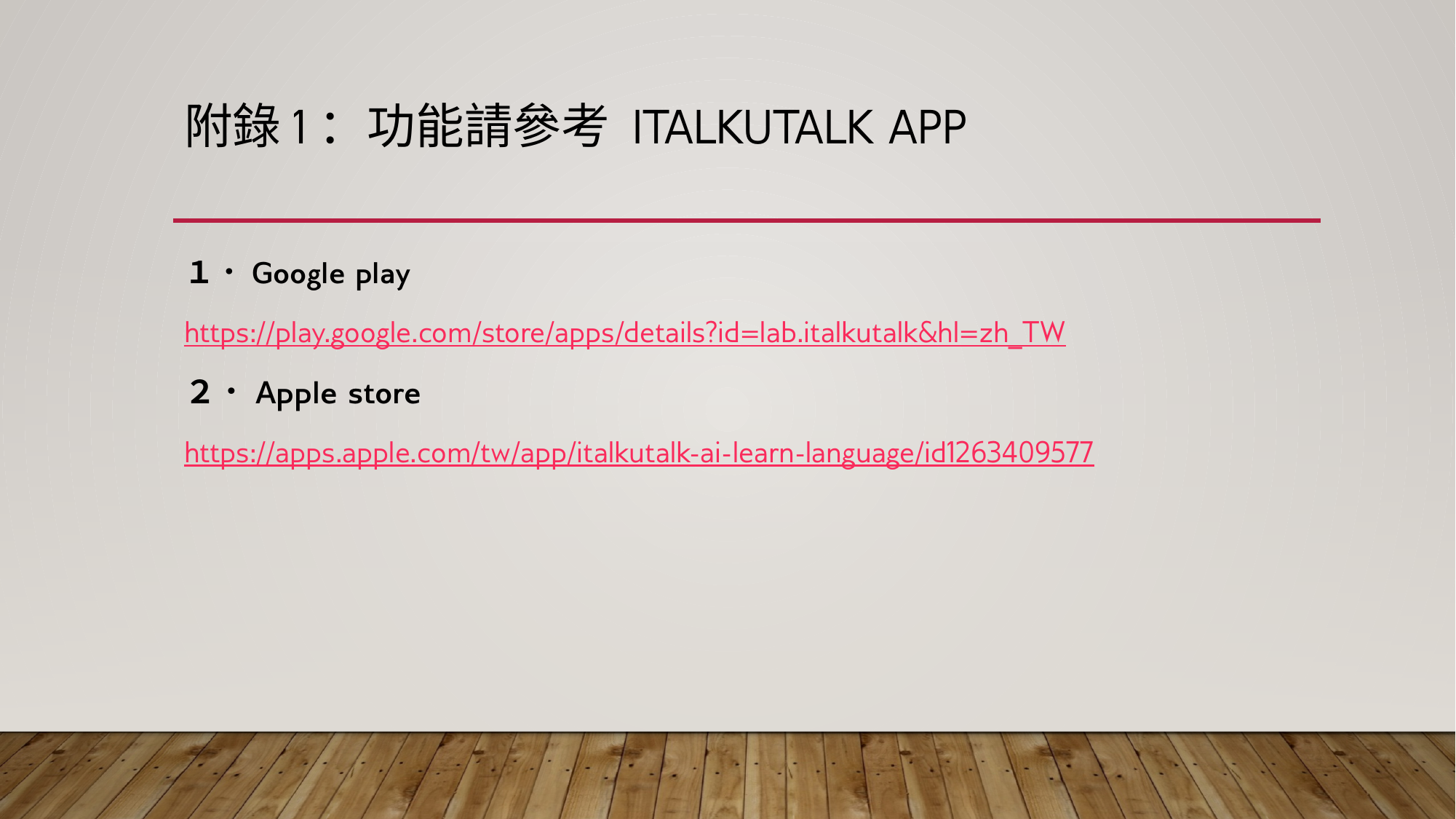

# 附錄1：功能請參考 Italkutalk APP
１．Google play
https://play.google.com/store/apps/details?id=lab.italkutalk&hl=zh_TW
２．Apple store
https://apps.apple.com/tw/app/italkutalk-ai-learn-language/id1263409577